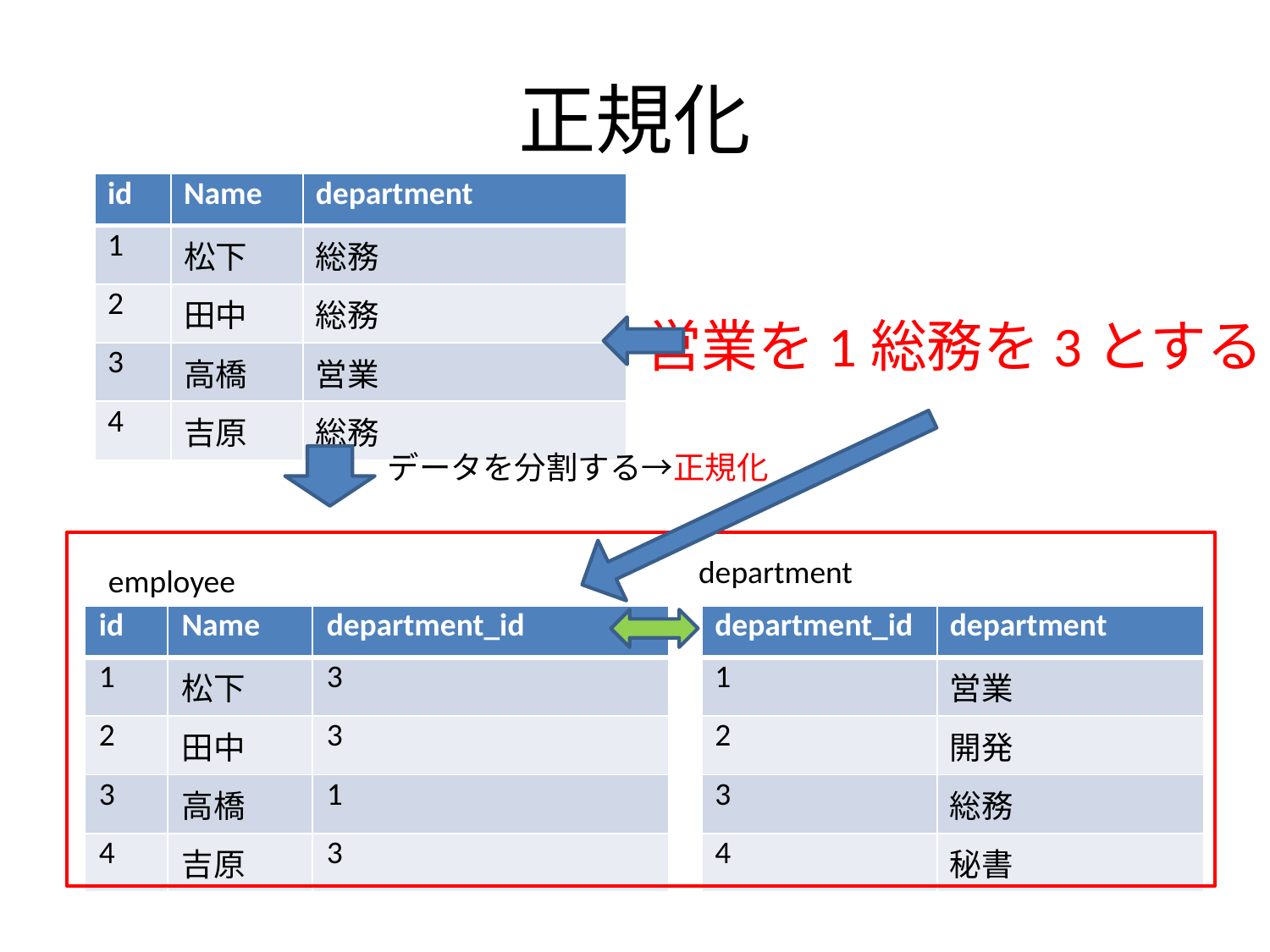

# 正規化
| id | Name | department |
| --- | --- | --- |
| 1 | 松下 | 総務 |
| 2 | 田中 | 総務 |
| 3 | 高橋 | 営業 |
| 4 | 吉原 | 総務 |
営業を1総務を3とする

データを分割する→正規化

department
employee
| id | Name | department\_id |
| --- | --- | --- |
| 1 | 松下 | 3 |
| 2 | 田中 | 3 |
| 3 | 高橋 | 1 |
| 4 | 吉原 | 3 |
| department\_id | department |
| --- | --- |
| 1 | 営業 |
| 2 | 開発 |
| 3 | 総務 |
| 4 | 秘書 |